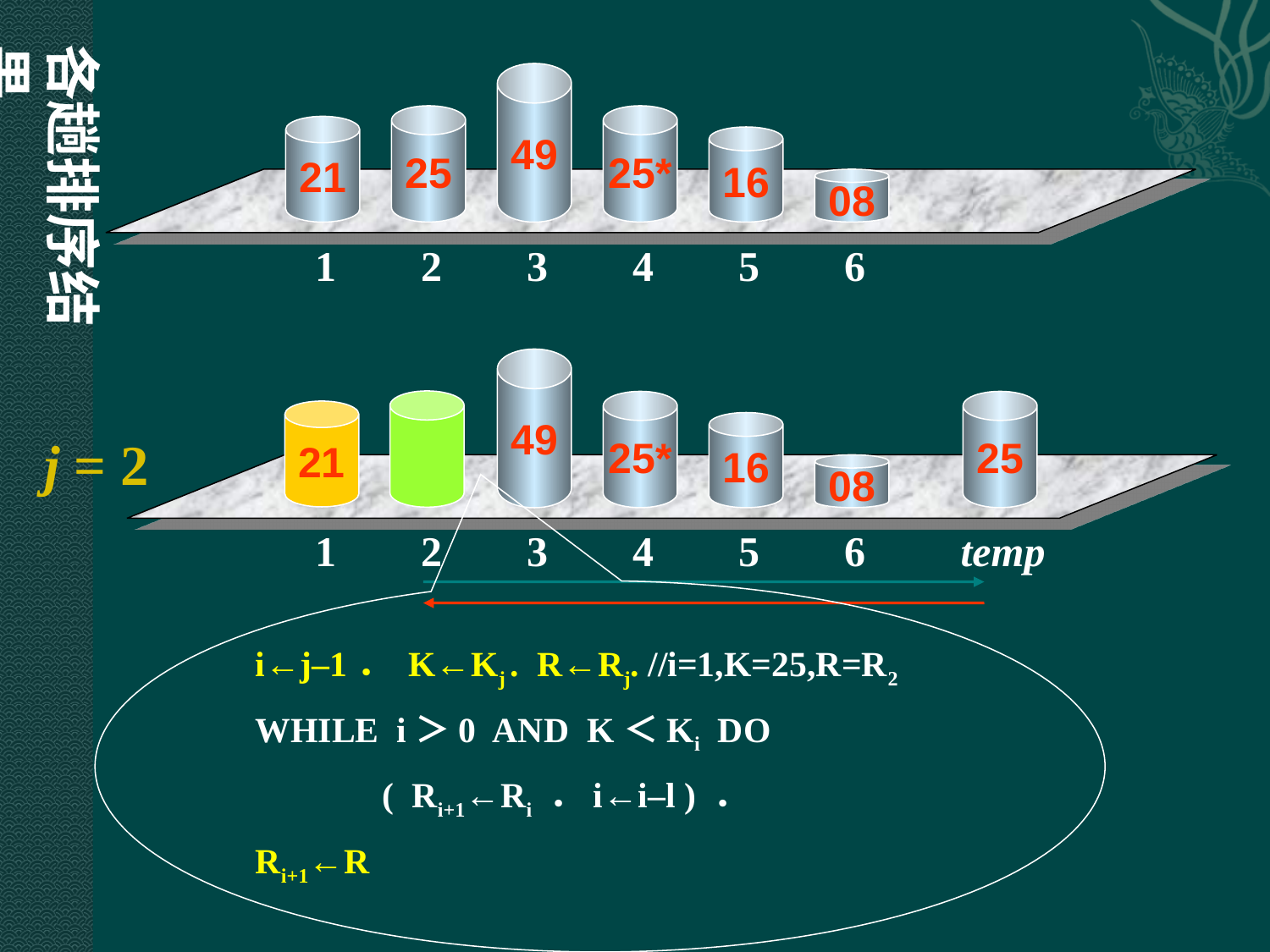

各趟排序结果
49
25
25*
21
16

08
1        2        3        4        5        6
49
25
25*
25
21
16
j = 2

08
1        2        3        4        5        6         temp

i←j–1． K←Kj .  R←Rj. //i=1,K=25,R=R2
WHILE  i＞0  AND  K＜Ki  DO
	(  Ri+1←Ri ．i←i–l ) ．
Ri+1←R